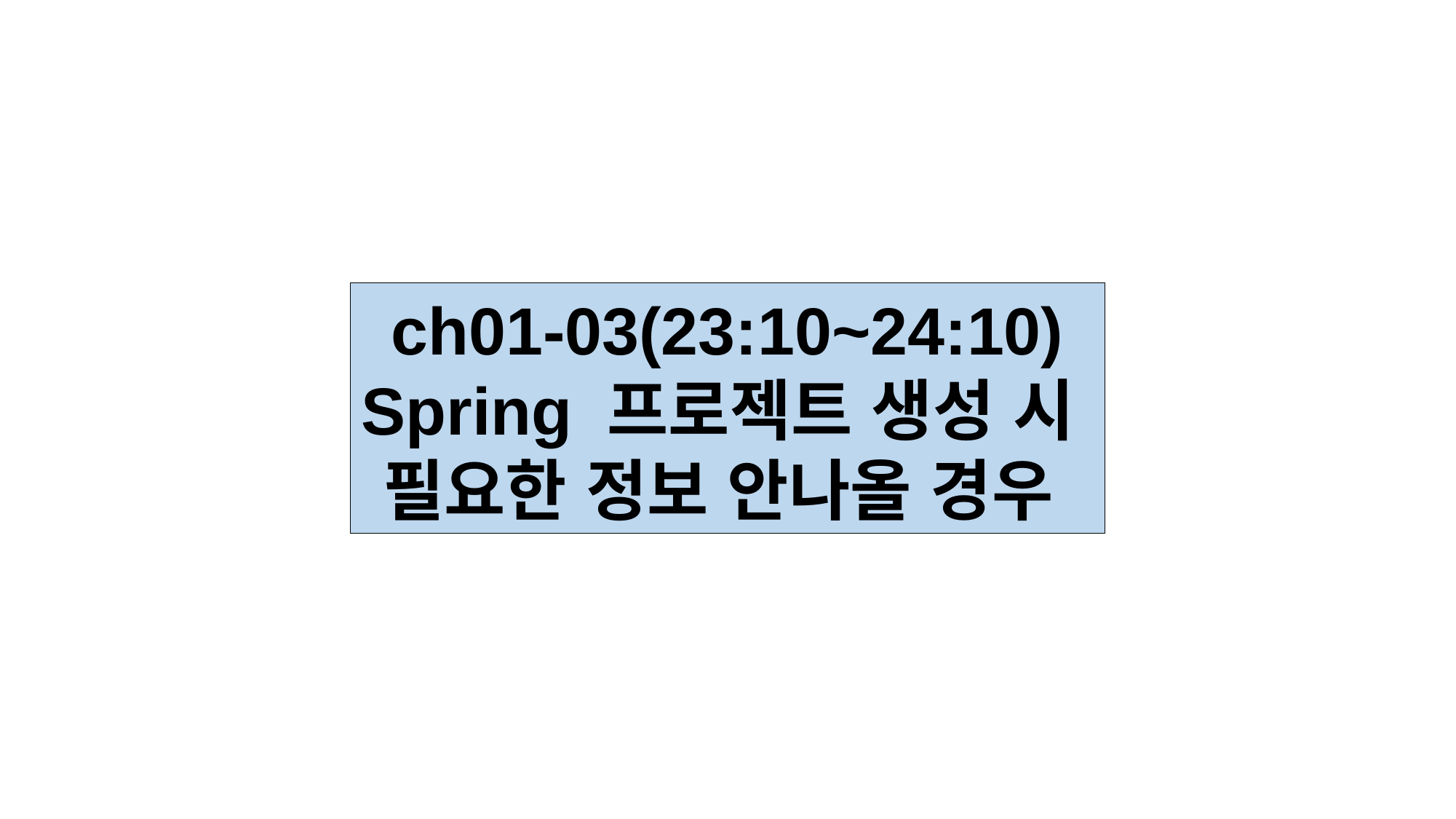

ch01-03(23:10~24:10)
Spring 프로젝트 생성 시
필요한 정보 안나올 경우